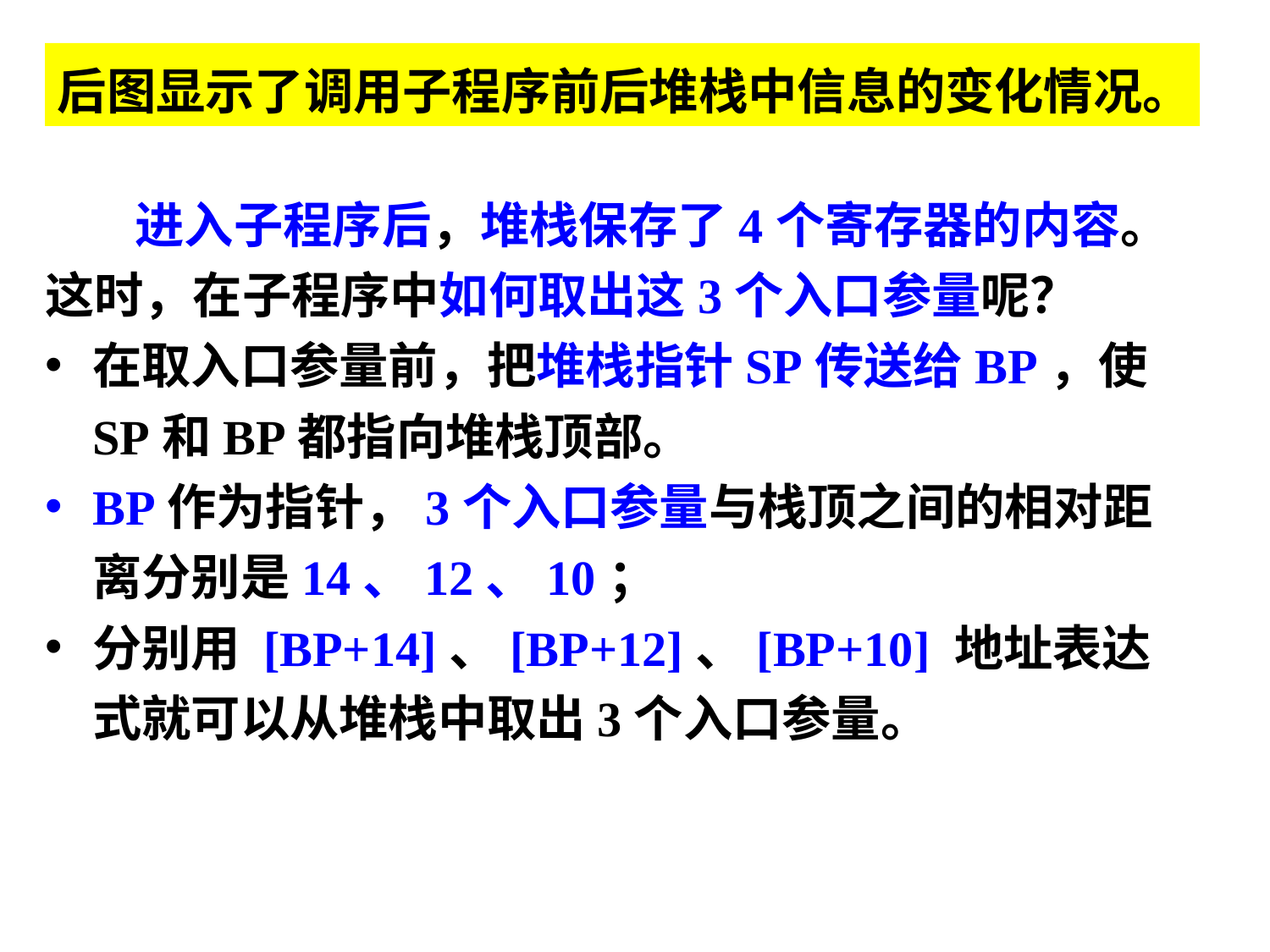

后图显示了调用子程序前后堆栈中信息的变化情况。
       进入子程序后，堆栈保存了4个寄存器的内容。这时，在子程序中如何取出这3个入口参量呢？
在取入口参量前，把堆栈指针SP传送给BP，使SP和BP都指向堆栈顶部。
BP作为指针，3个入口参量与栈顶之间的相对距离分别是14、12、10；
分别用 [BP+14]、[BP+12]、[BP+10] 地址表达式就可以从堆栈中取出3个入口参量。
122